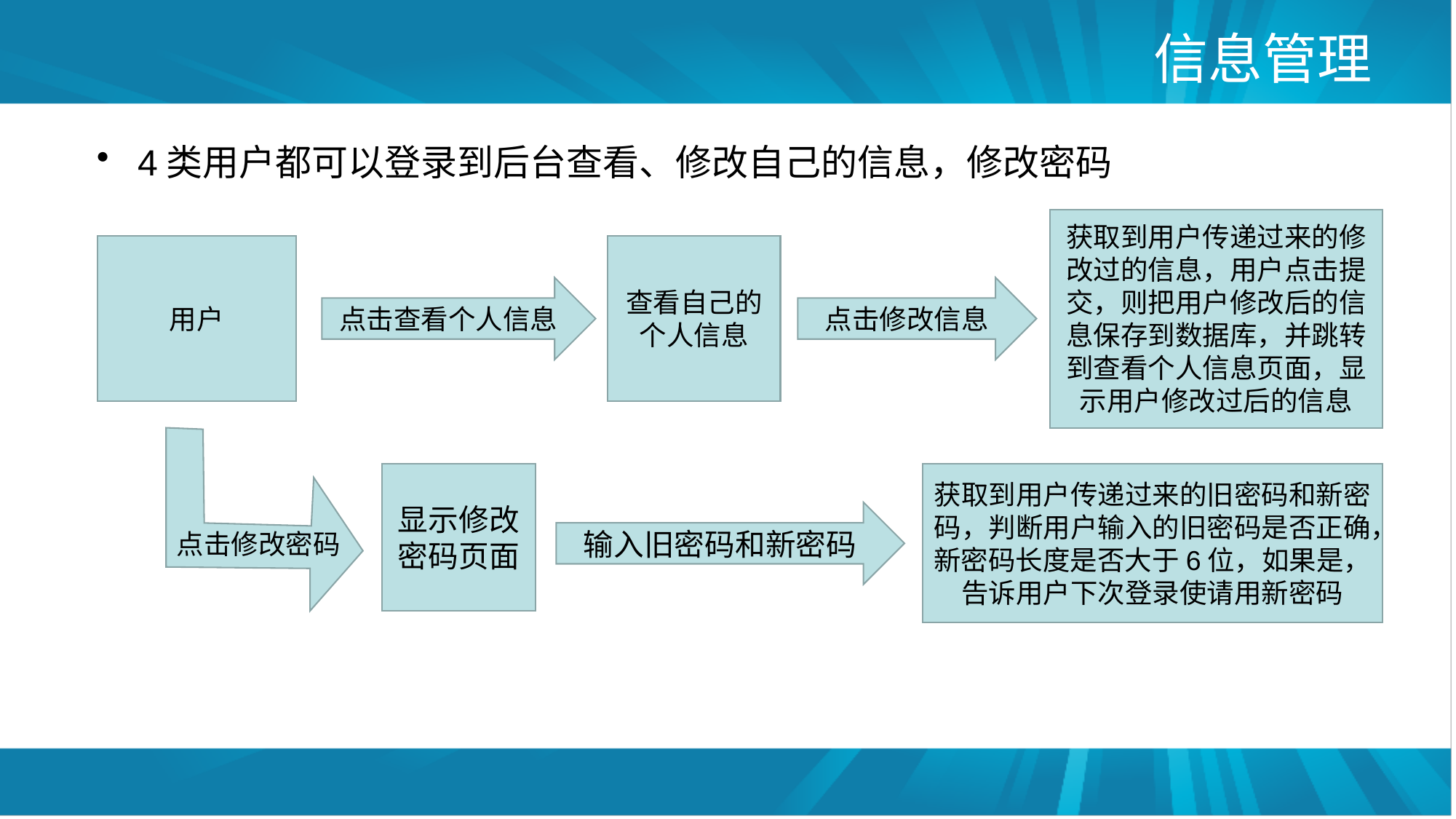

# 信息管理
4类用户都可以登录到后台查看、修改自己的信息，修改密码
获取到用户传递过来的修改过的信息，用户点击提交，则把用户修改后的信息保存到数据库，并跳转到查看个人信息页面，显示用户修改过后的信息
查看自己的个人信息
用户
点击查看个人信息
点击修改信息

显示修改密码页面
获取到用户传递过来的旧密码和新密码，判断用户输入的旧密码是否正确，新密码长度是否大于6位，如果是，告诉用户下次登录使请用新密码
输入旧密码和新密码
点击修改密码